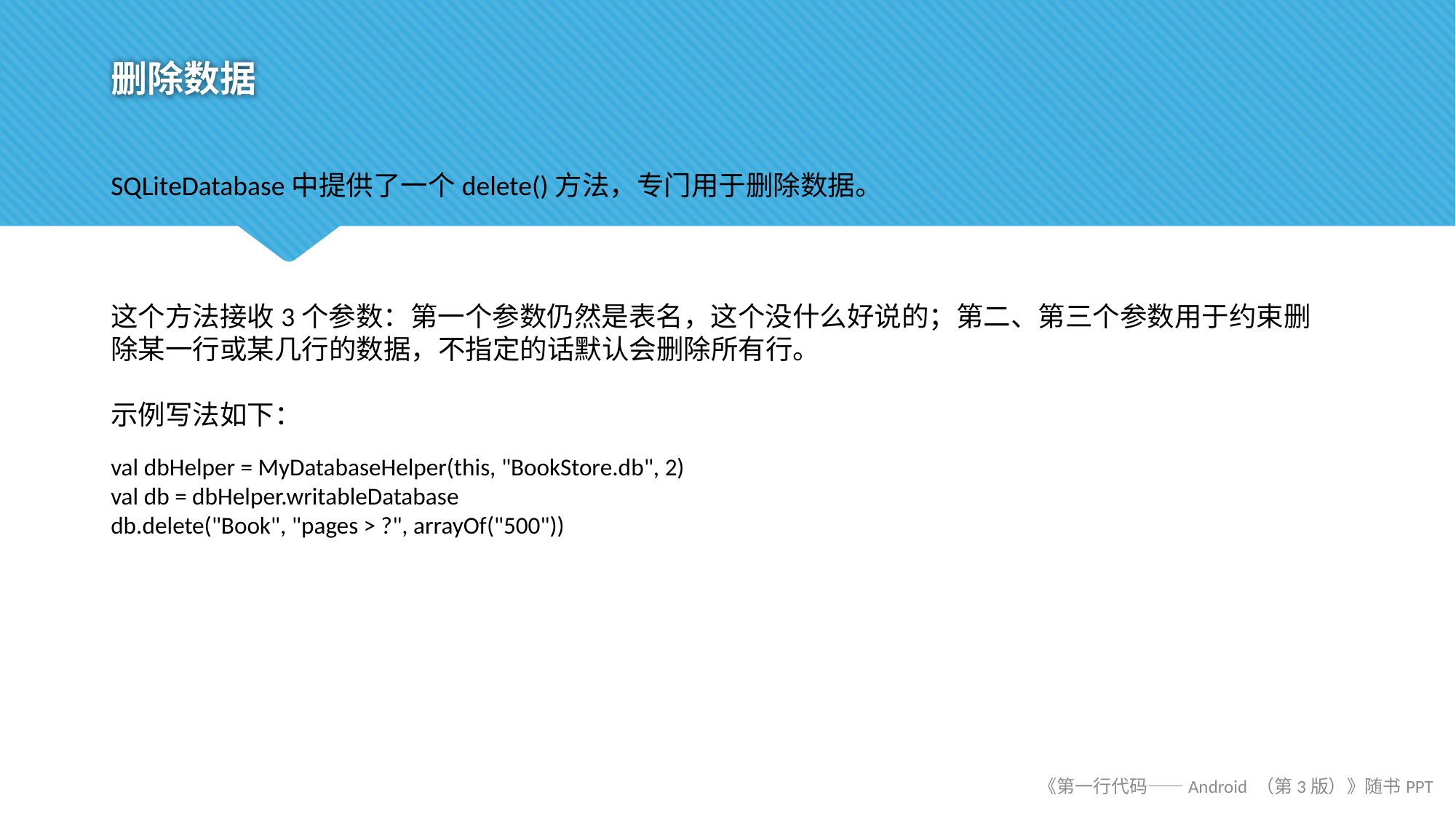

# 删除数据
SQLiteDatabase中提供了一个delete()方法，专门用于删除数据。

这个方法接收3个参数：第一个参数仍然是表名，这个没什么好说的；第二、第三个参数用于约束删除某一行或某几行的数据，不指定的话默认会删除所有行。

示例写法如下：
val dbHelper = MyDatabaseHelper(this, "BookStore.db", 2)
val db = dbHelper.writableDatabase
db.delete("Book", "pages > ?", arrayOf("500"))